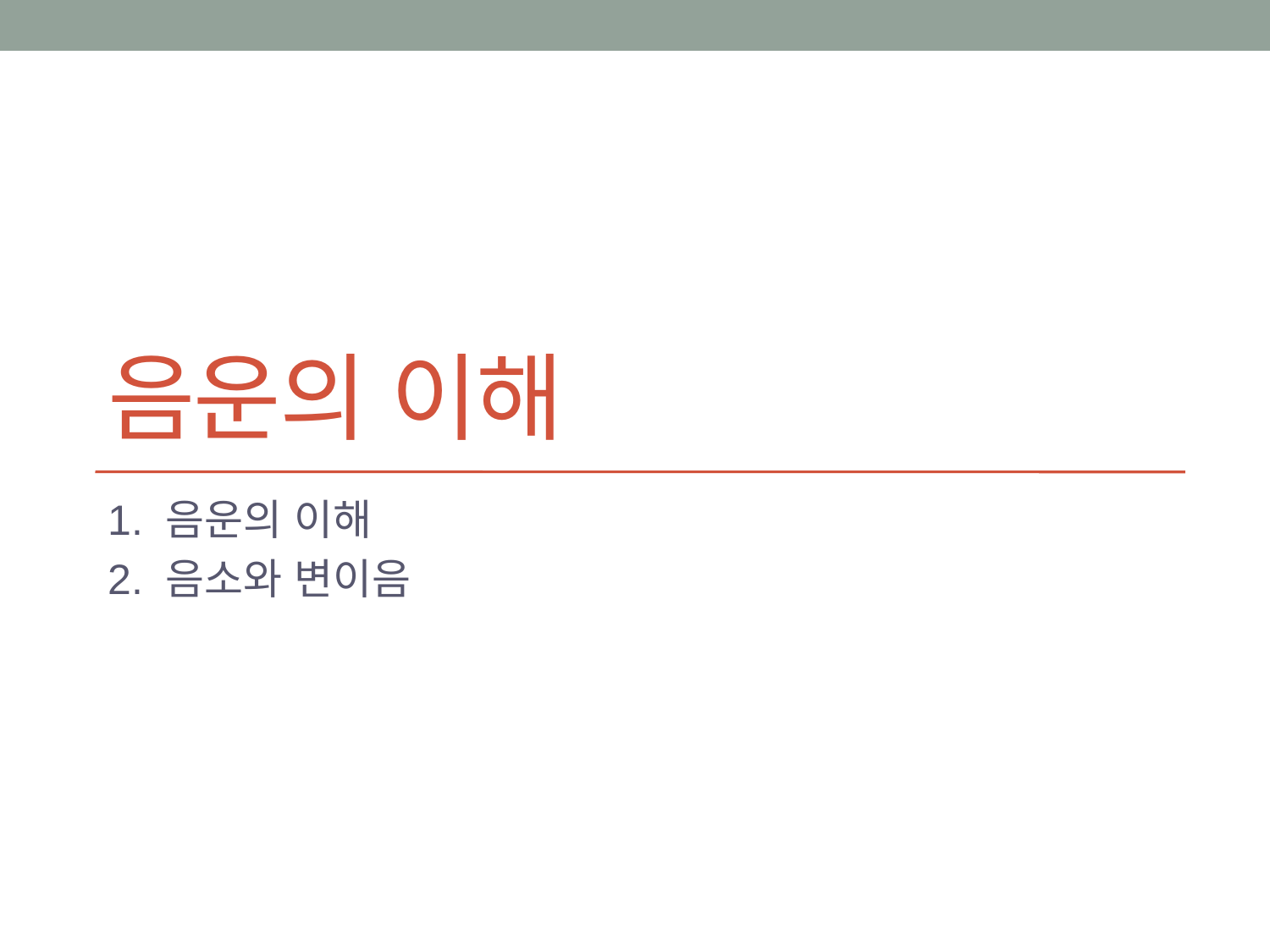

# 음운의 이해
1. 음운의 이해
2. 음소와 변이음